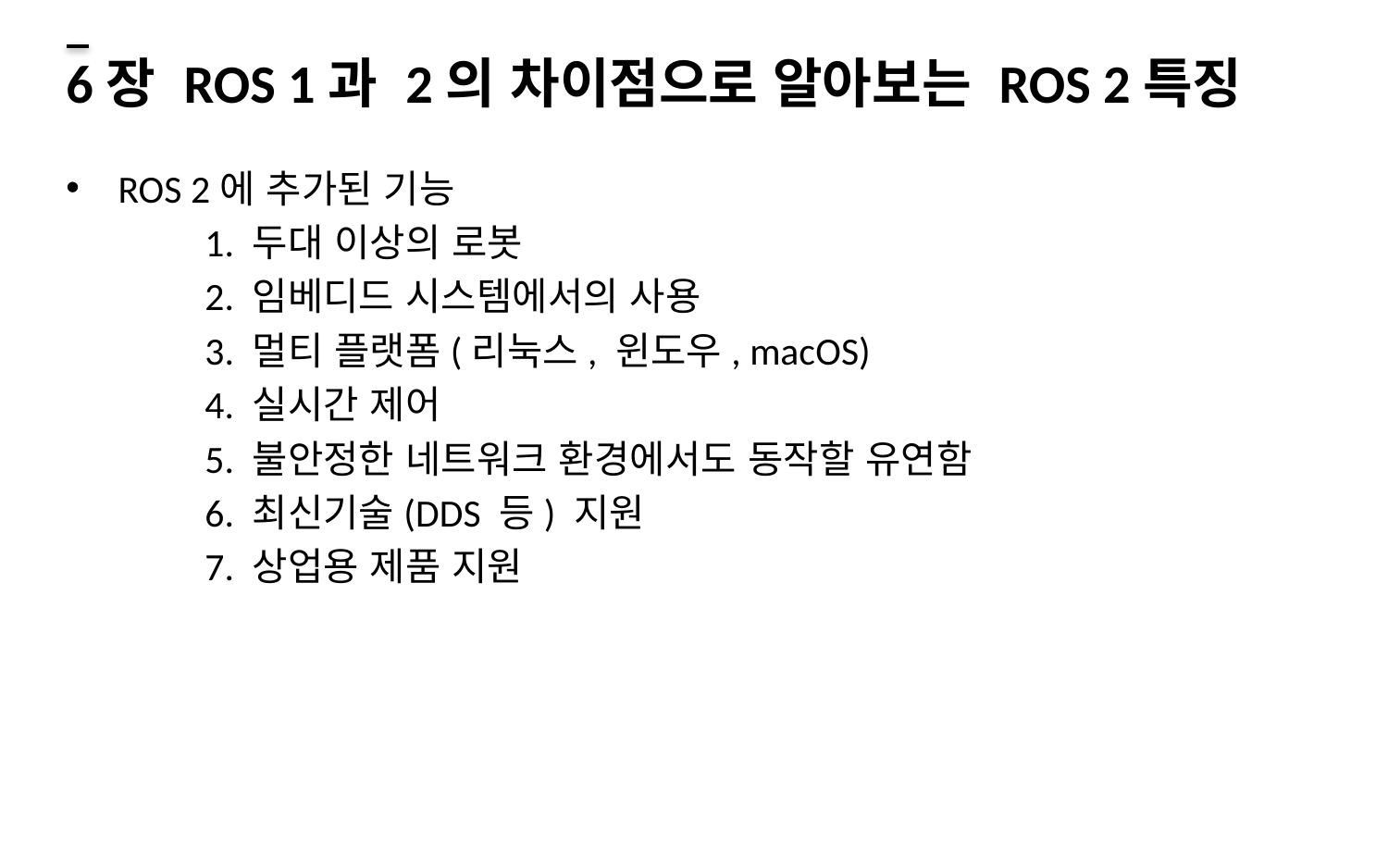

# 6장 ROS 1과 2의 차이점으로 알아보는 ROS 2특징
ROS 2에 추가된 기능
	1. 두대 이상의 로봇
	2. 임베디드 시스템에서의 사용
	3. 멀티 플랫폼(리눅스, 윈도우, macOS)
	4. 실시간 제어
	5. 불안정한 네트워크 환경에서도 동작할 유연함
	6. 최신기술(DDS 등) 지원
	7. 상업용 제품 지원